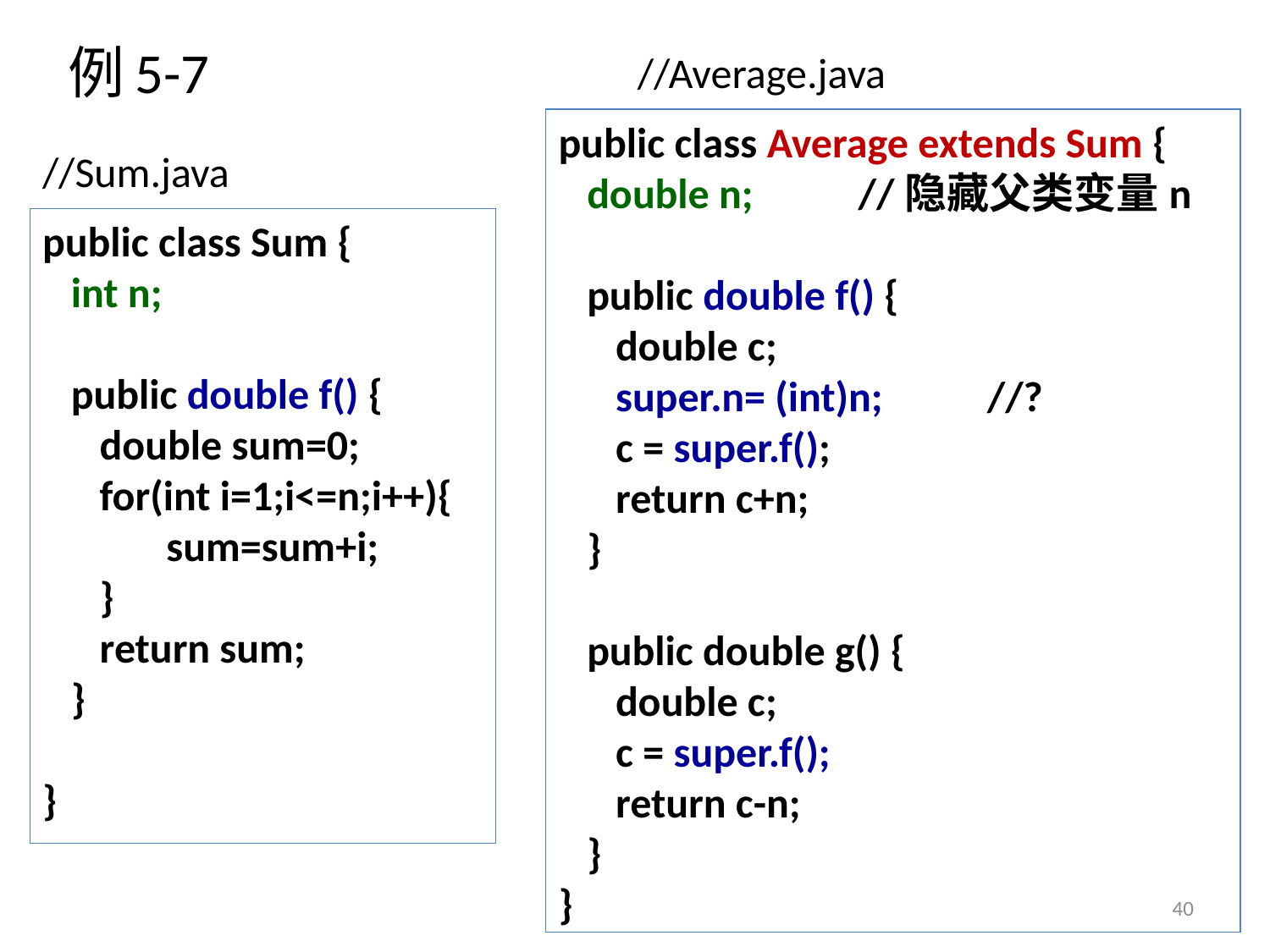

# 例5-7
//Average.java
public class Average extends Sum {
   double n;           //隐藏父类变量n

   public double f() {
      double c;
      super.n= (int)n; 	//?
      c = super.f();
      return c+n;
   }

   public double g() {
      double c;
      c = super.f();
      return c-n;
   }
}
//Sum.java
public class Sum {
   int n;

   public double f() {
      double sum=0;
      for(int i=1;i<=n;i++){
             sum=sum+i;
      }
      return sum;
   }

}
40